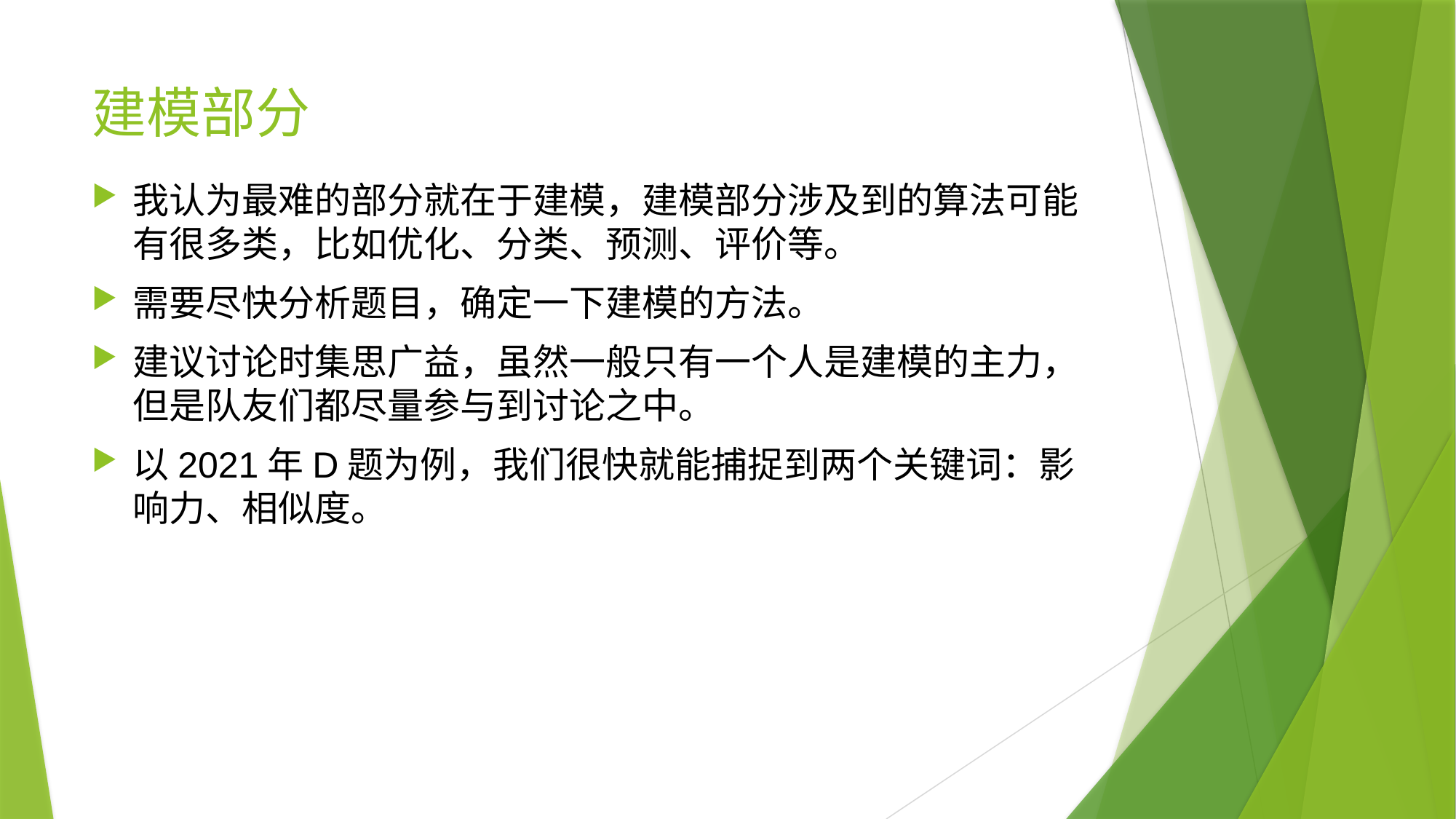

# 建模部分
我认为最难的部分就在于建模，建模部分涉及到的算法可能有很多类，比如优化、分类、预测、评价等。
需要尽快分析题目，确定一下建模的方法。
建议讨论时集思广益，虽然一般只有一个人是建模的主力，但是队友们都尽量参与到讨论之中。
以2021年D题为例，我们很快就能捕捉到两个关键词：影响力、相似度。